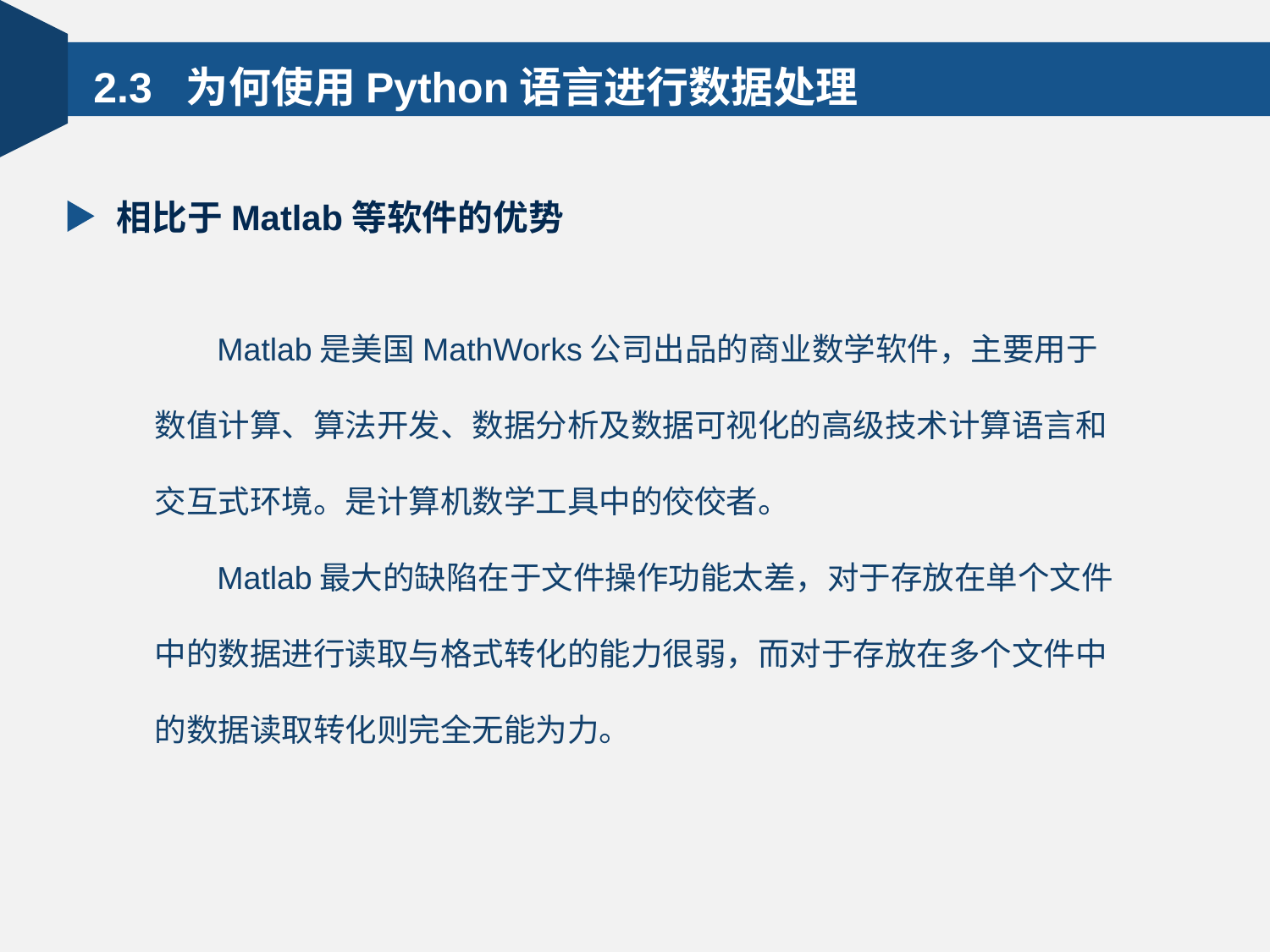

2.3  为何使用Python语言进行数据处理

相比于Matlab等软件的优势

       Matlab是美国MathWorks公司出品的商业数学软件，主要用于数值计算、算法开发、数据分析及数据可视化的高级技术计算语言和交互式环境。是计算机数学工具中的佼佼者。
       Matlab最大的缺陷在于文件操作功能太差，对于存放在单个文件中的数据进行读取与格式转化的能力很弱，而对于存放在多个文件中的数据读取转化则完全无能为力。